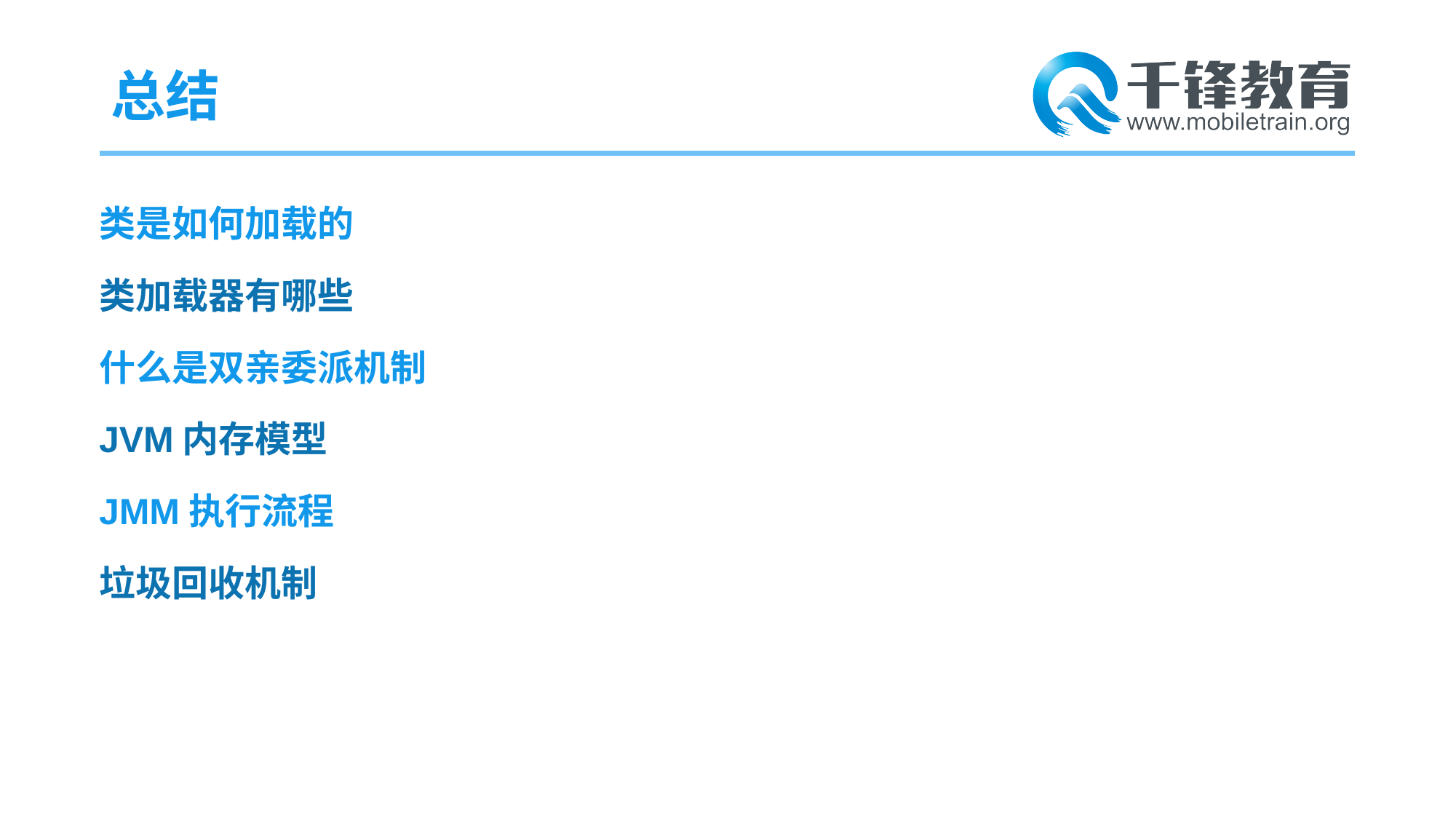

# 总结
类是如何加载的
类加载器有哪些
什么是双亲委派机制
JVM内存模型
JMM执行流程
垃圾回收机制